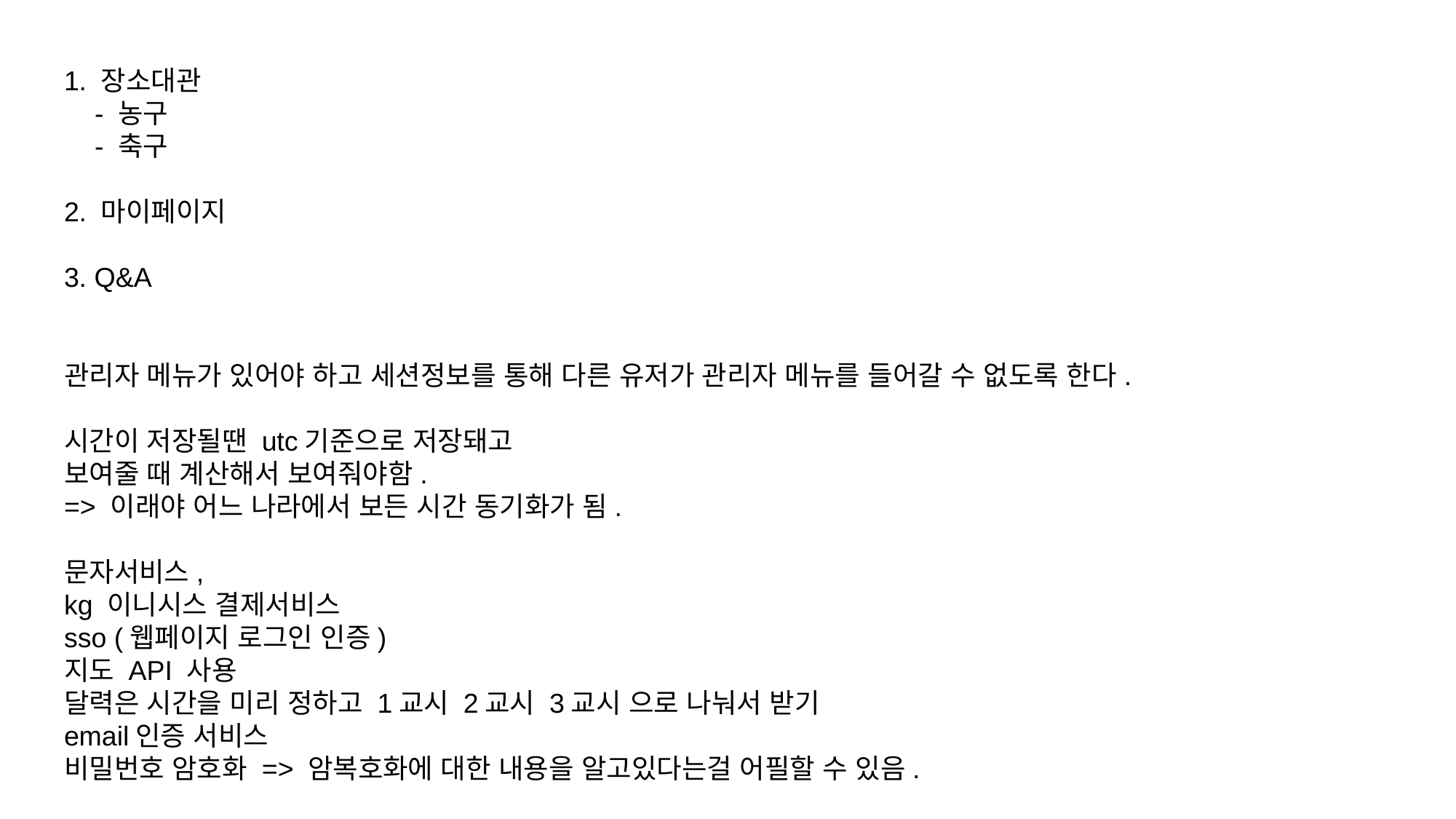

1. 장소대관
    - 농구
    - 축구

2. 마이페이지

3. Q&A

관리자 메뉴가 있어야 하고 세션정보를 통해 다른 유저가 관리자 메뉴를 들어갈 수 없도록 한다.

시간이 저장될땐 utc기준으로 저장돼고
보여줄 때 계산해서 보여줘야함.
=> 이래야 어느 나라에서 보든 시간 동기화가 됨.

문자서비스,
kg 이니시스 결제서비스
sso (웹페이지 로그인 인증)
지도 API 사용
달력은 시간을 미리 정하고 1교시 2교시 3교시 으로 나눠서 받기
email인증 서비스
비밀번호 암호화 => 암복호화에 대한 내용을 알고있다는걸 어필할 수 있음.